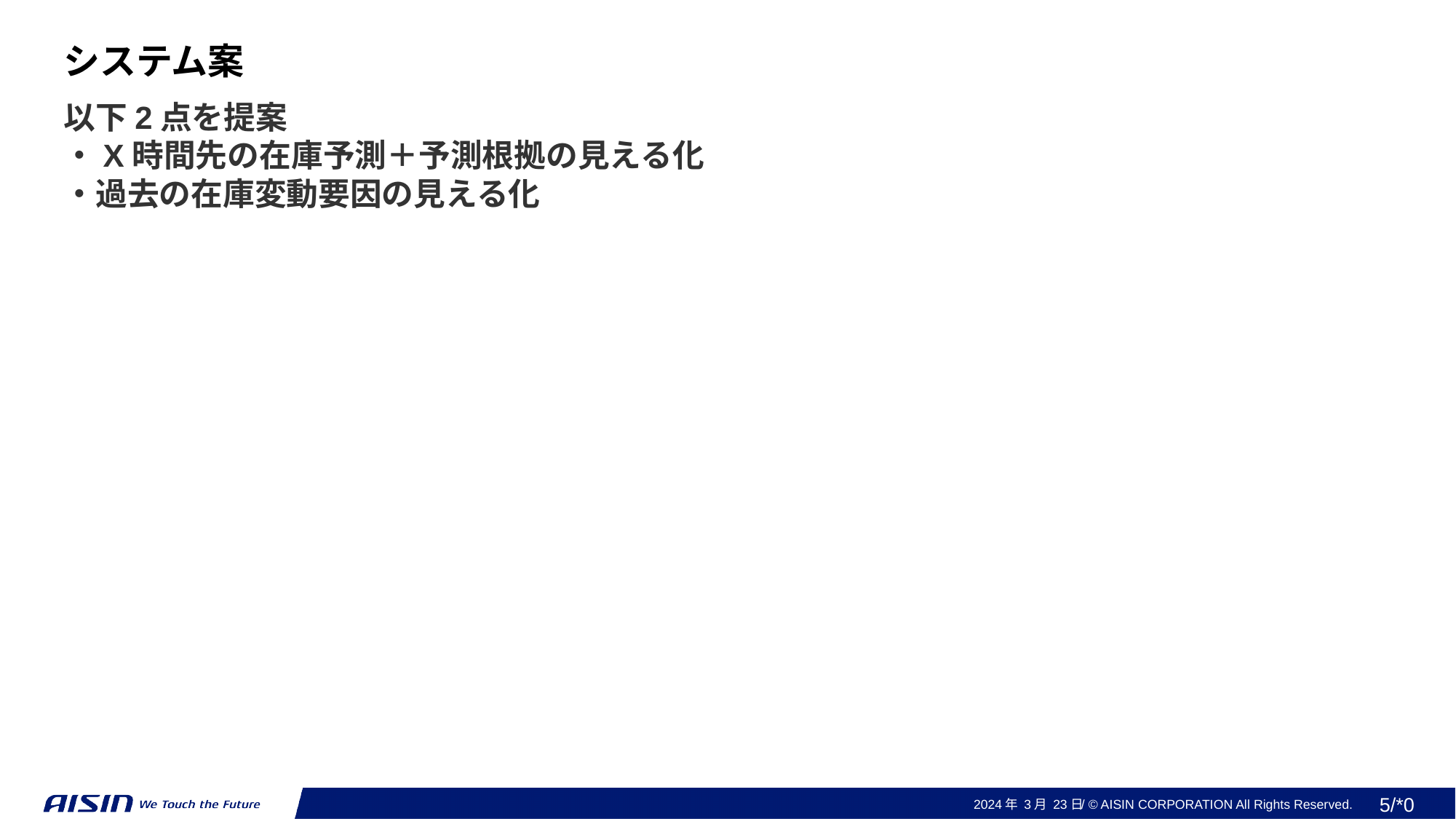

システム案
以下2点を提案
・X時間先の在庫予測＋予測根拠の見える化
・過去の在庫変動要因の見える化

2024年 3月 23日